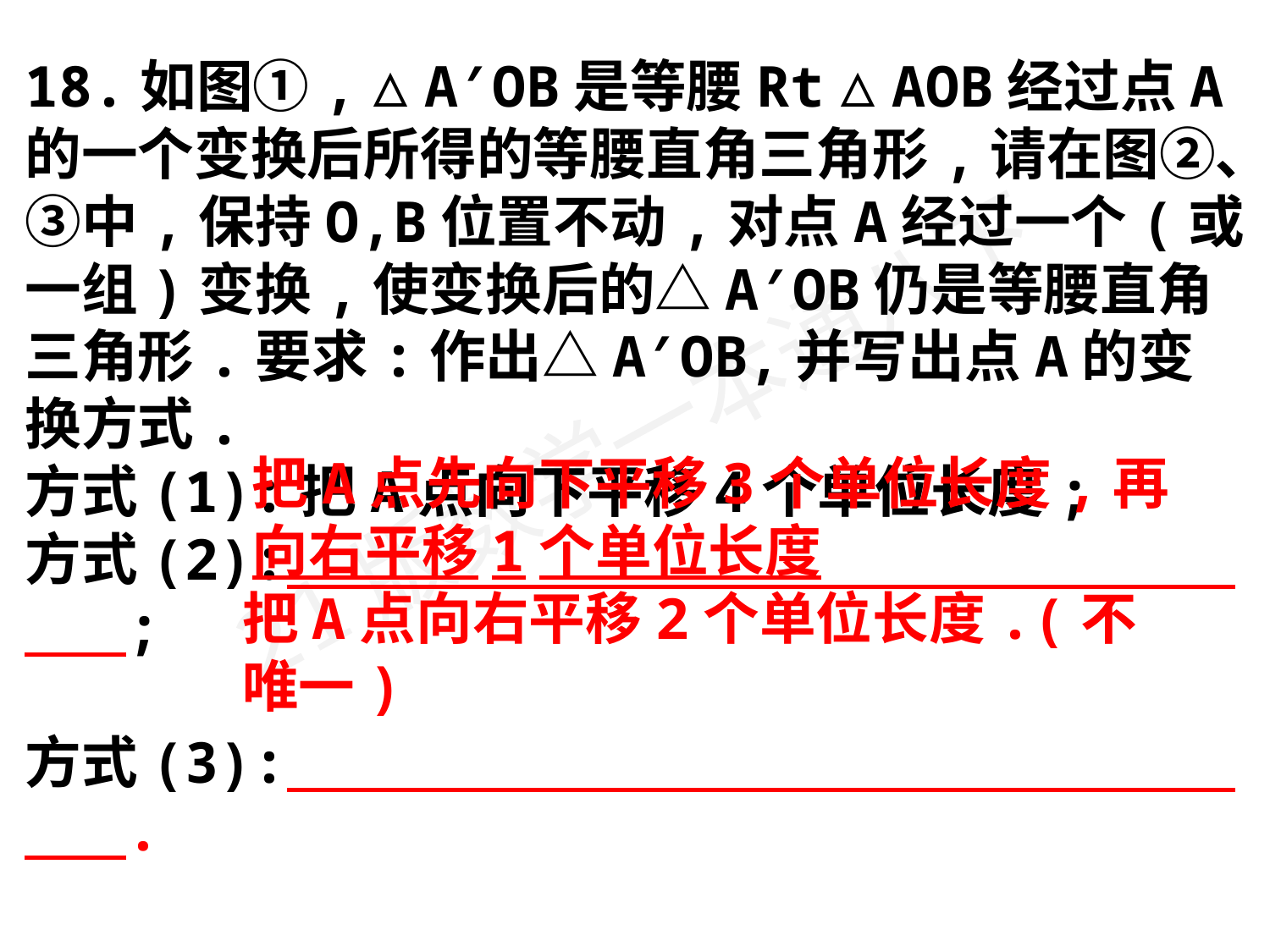

18.如图①,△A′OB是等腰Rt△AOB经过点A的一个变换后所得的等腰直角三角形,请在图②､③中,保持O,B位置不动,对点A经过一个(或一组)变换,使变换后的△A′OB仍是等腰直角三角形.要求:作出△A′OB,并写出点A的变换方式.
方式(1):把A点向下平移4个单位长度;
方式(2):                                ;

方式(3):                                .
把A点先向下平移3个单位长度,再向右平移1个单位长度
把A点向右平移2个单位长度.(不唯一)